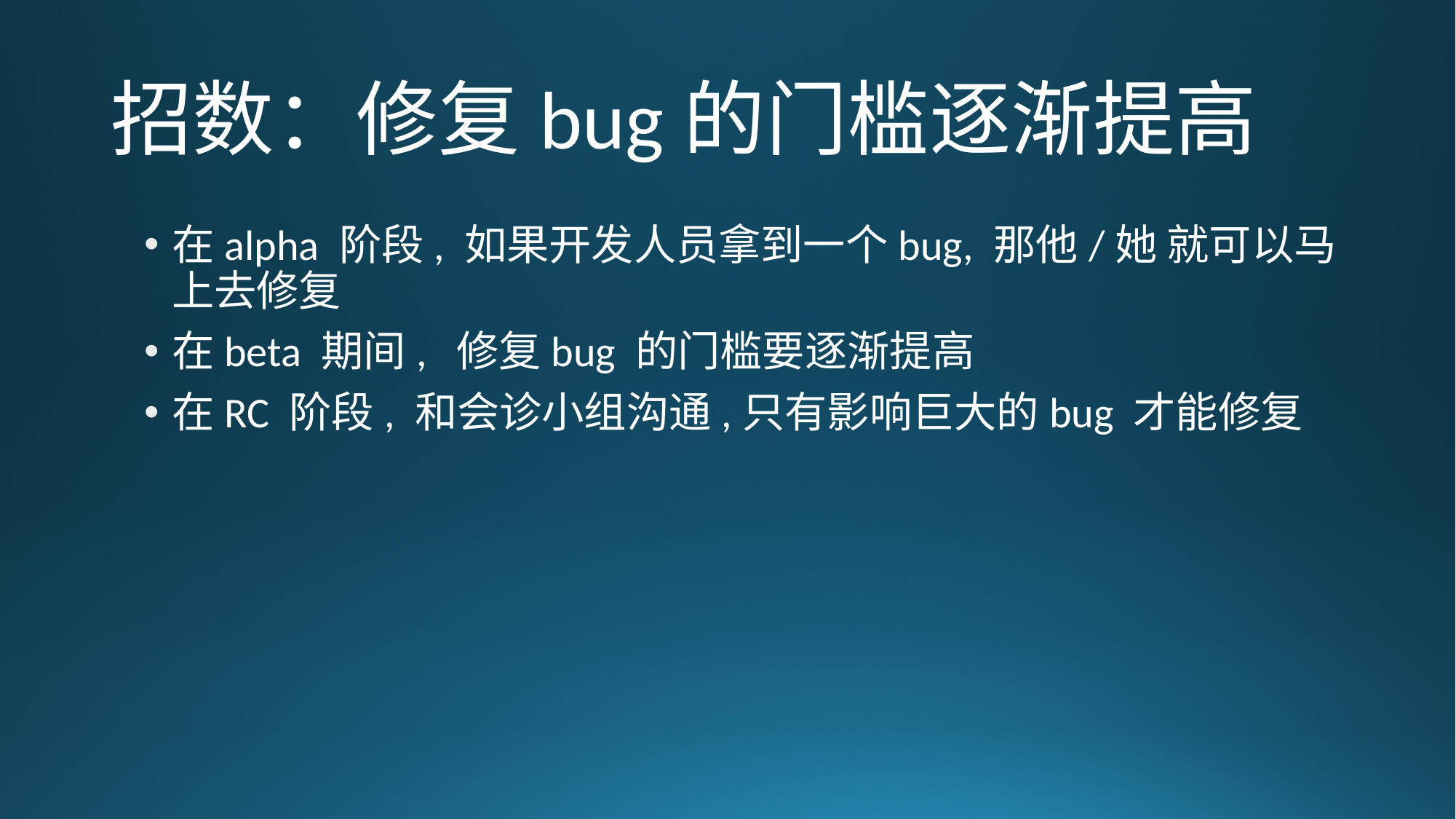

# 招数：修复bug的门槛逐渐提高
在alpha 阶段, 如果开发人员拿到一个bug, 那他/她 就可以马上去修复
在beta 期间,  修复bug 的门槛要逐渐提高
在RC 阶段, 和会诊小组沟通,只有影响巨大的bug 才能修复